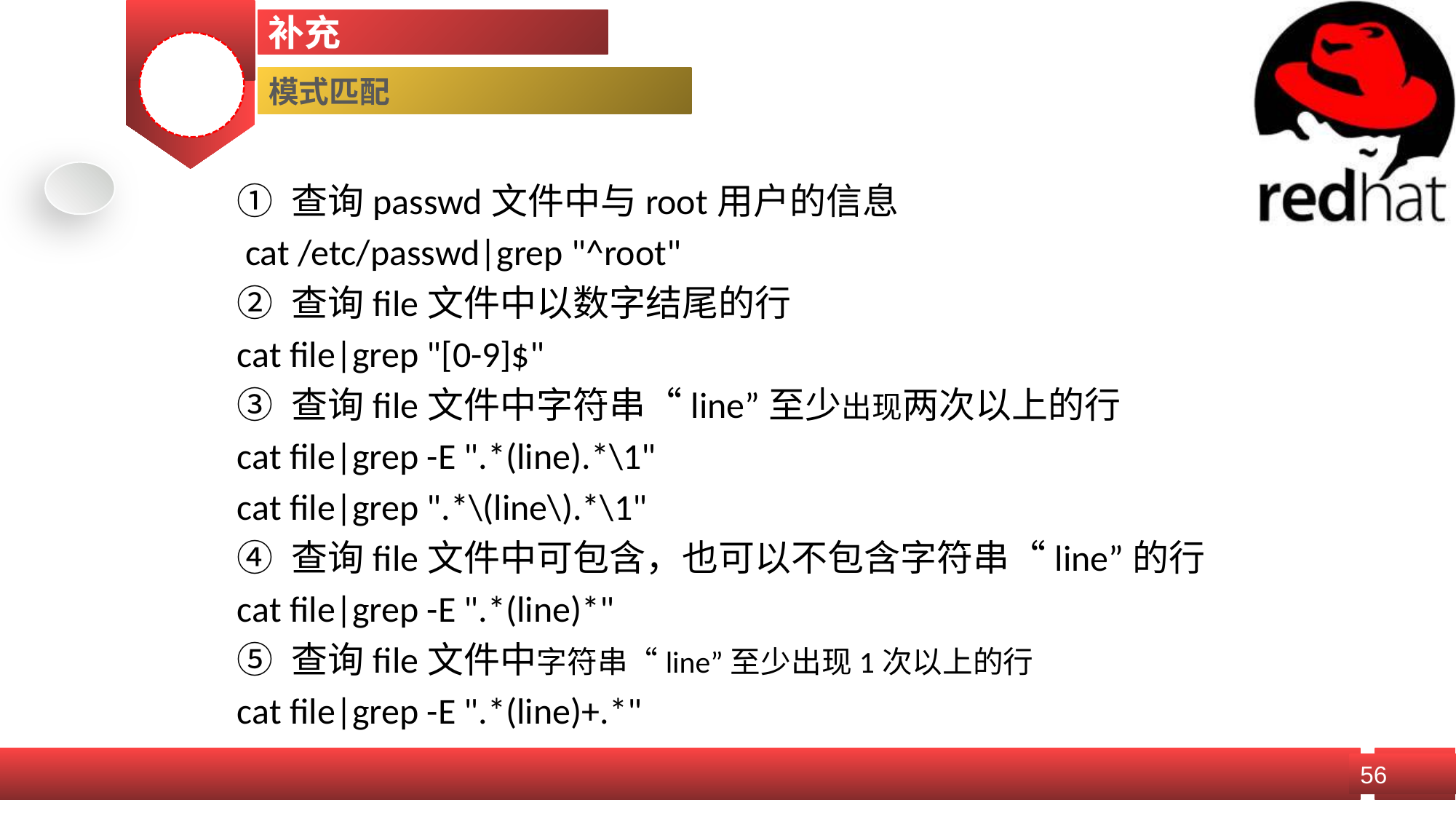

补充

模式匹配

查询passwd文件中与root用户的信息
 cat /etc/passwd|grep "^root"
查询file文件中以数字结尾的行
cat file|grep "[0-9]$"
查询file文件中字符串“line”至少出现两次以上的行
cat file|grep -E ".*(line).*\1"
cat file|grep ".*\(line\).*\1"
查询file文件中可包含，也可以不包含字符串“line”的行
cat file|grep -E ".*(line)*"
查询file文件中字符串“line”至少出现1次以上的行
cat file|grep -E ".*(line)+.*"